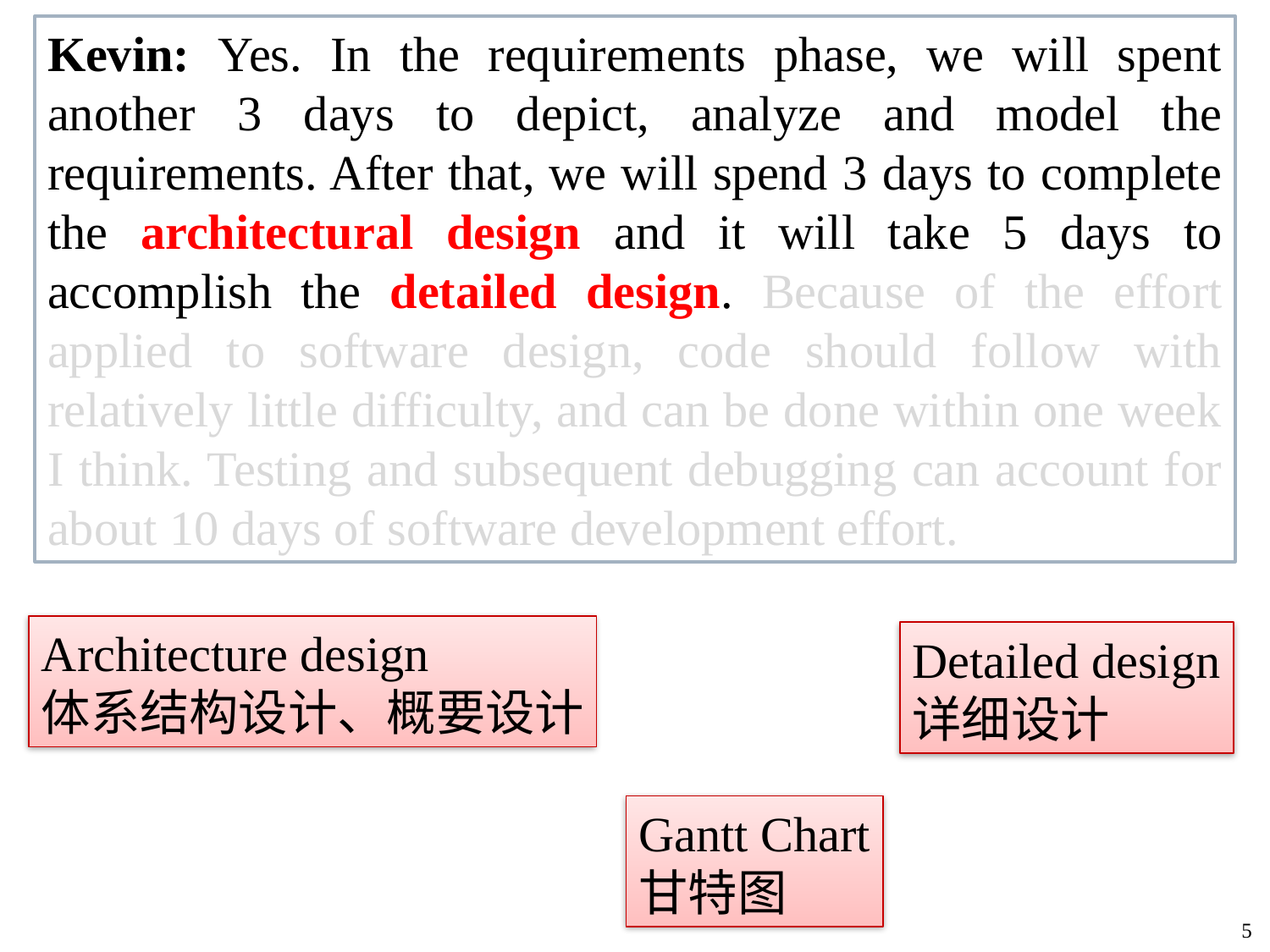

Kevin: Yes. In the requirements phase, we will spent another 3 days to depict, analyze and model the requirements. After that, we will spend 3 days to complete the architectural design and it will take 5 days to accomplish the detailed design. Because of the effort applied to software design, code should follow with relatively little difficulty, and can be done within one week I think. Testing and subsequent debugging can account for about 10 days of software development effort.
Architecture design
体系结构设计、概要设计
Detailed design
详细设计
Gantt Chart
甘特图
5